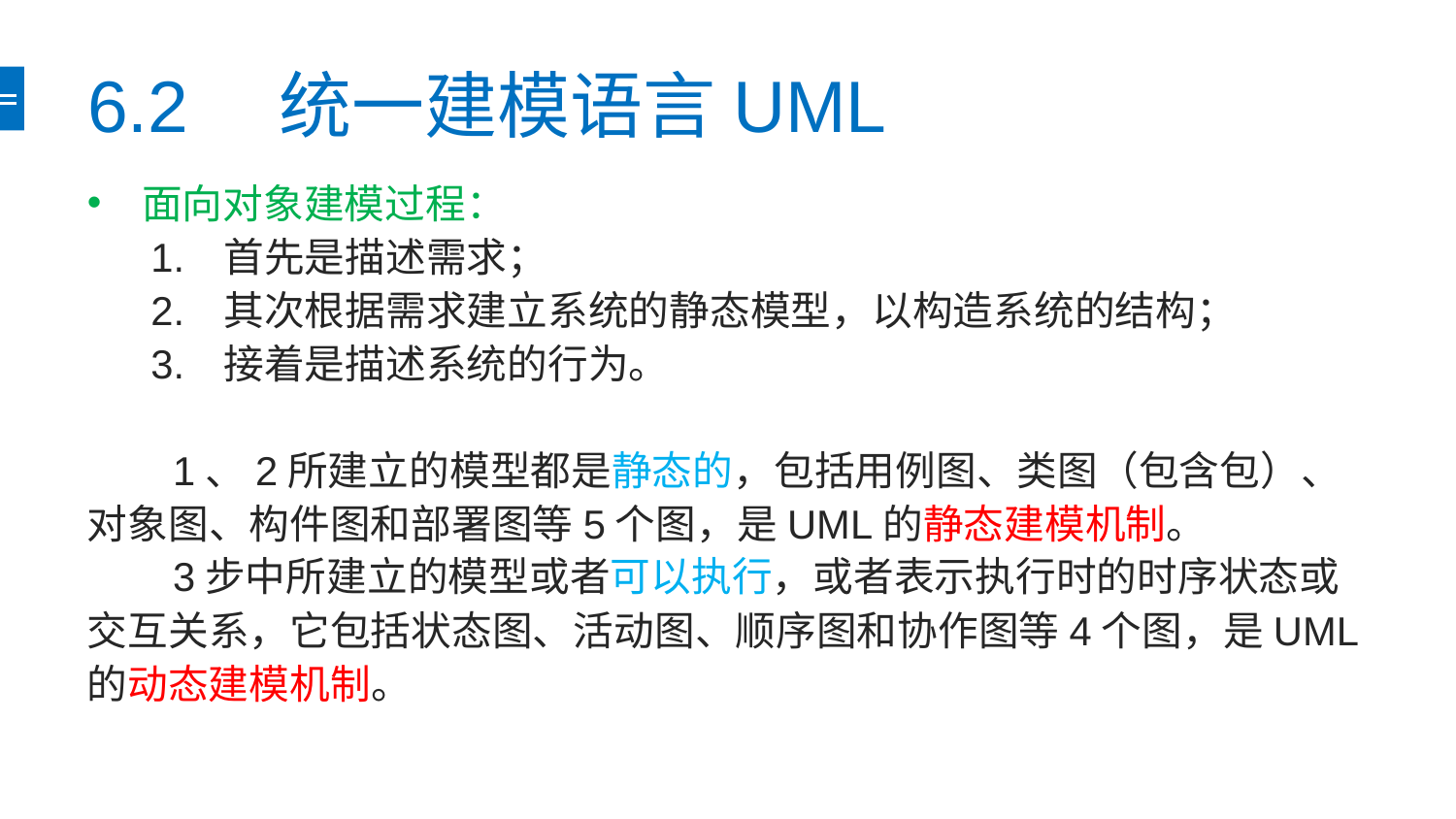

# 6.2　统一建模语言UML
面向对象建模过程：
首先是描述需求；
其次根据需求建立系统的静态模型，以构造系统的结构；
接着是描述系统的行为。

1、2所建立的模型都是静态的，包括用例图、类图（包含包）、对象图、构件图和部署图等5个图，是UML的静态建模机制。
3步中所建立的模型或者可以执行，或者表示执行时的时序状态或交互关系，它包括状态图、活动图、顺序图和协作图等4个图，是UML的动态建模机制。